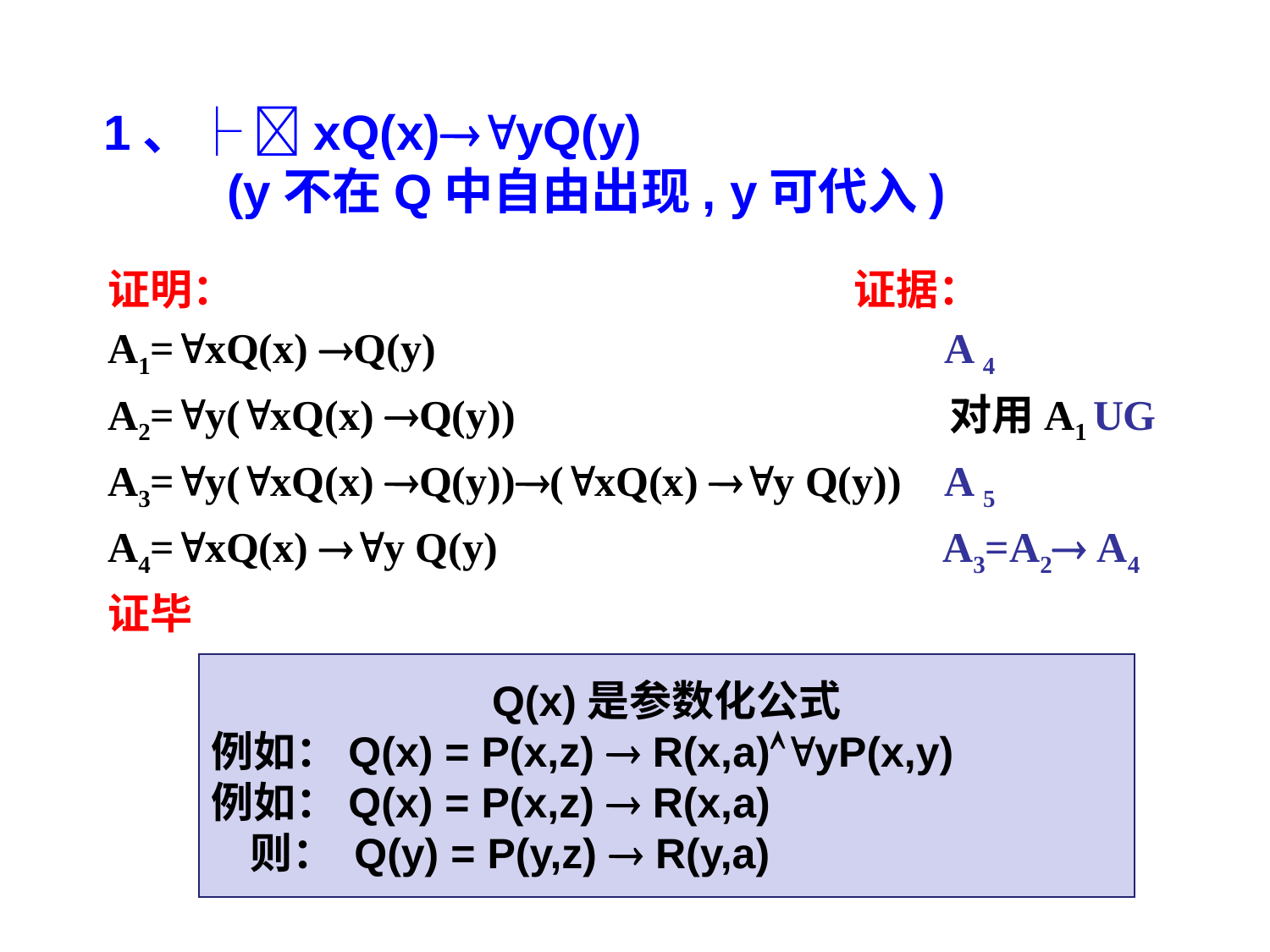

1、├ ∀xQ(x)→∀yQ(y)
           (y不在Q中自由出现, y可代入)
证明：                                                                 证据：
A1=∀xQ(x) →Q(y)                                                A 4
A2=∀y(∀xQ(x) →Q(y))                                        对用A1 UG
A3=∀y(∀xQ(x) →Q(y))→(∀xQ(x) →∀y Q(y))    A 5
A4=∀xQ(x) →∀y Q(y)                                          A3=A2→ A4
证毕

Q(x)是参数化公式
例如：Q(x) = P(x,z) → R(x,a)∧∀yP(x,y)
例如：Q(x) = P(x,z) → R(x,a)
   则： Q(y) = P(y,z) → R(y,a)